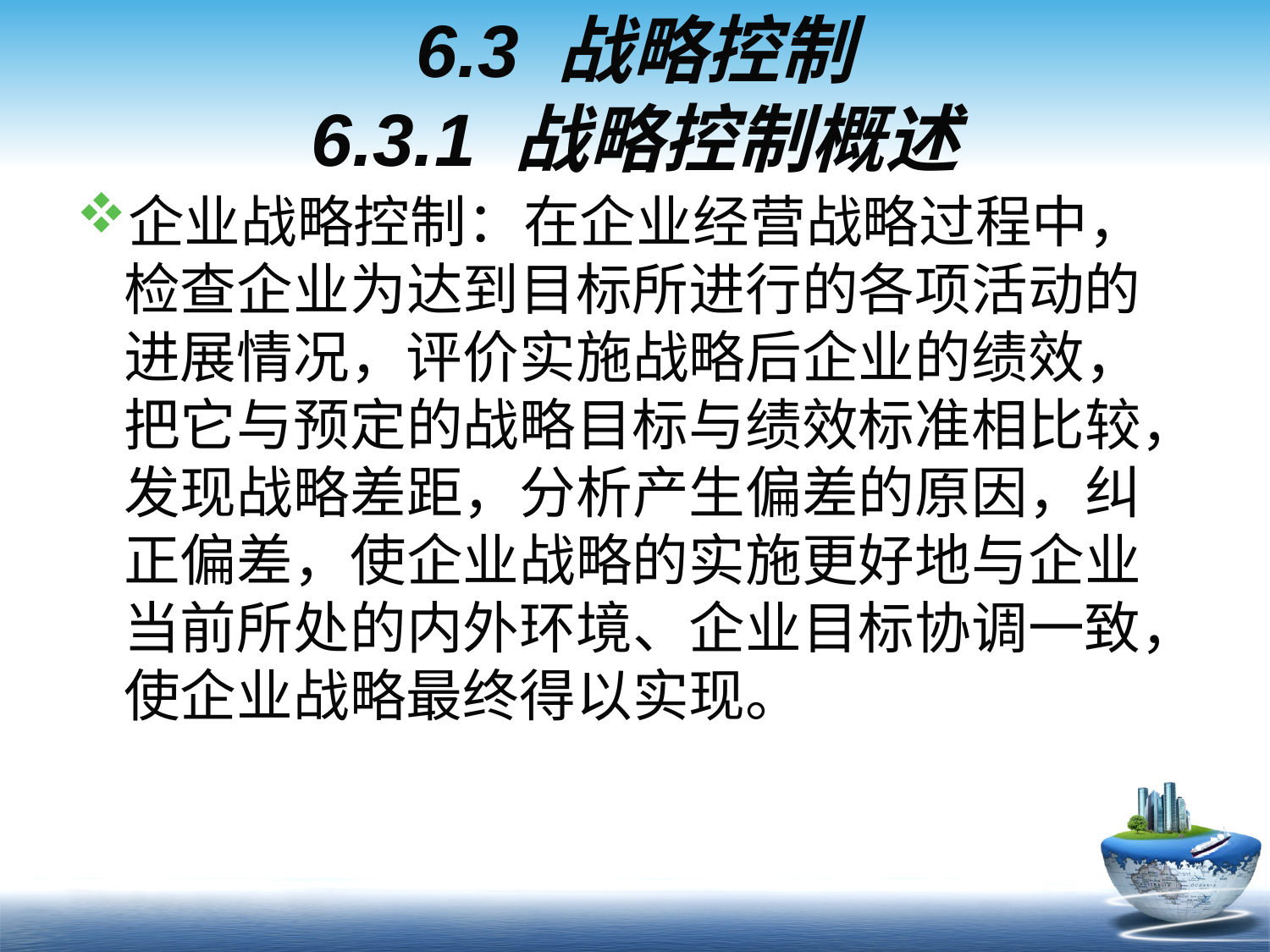

# 6.3 战略控制 6.3.1 战略控制概述
企业战略控制：在企业经营战略过程中，检查企业为达到目标所进行的各项活动的进展情况，评价实施战略后企业的绩效，把它与预定的战略目标与绩效标准相比较，发现战略差距，分析产生偏差的原因，纠正偏差，使企业战略的实施更好地与企业当前所处的内外环境、企业目标协调一致，使企业战略最终得以实现。